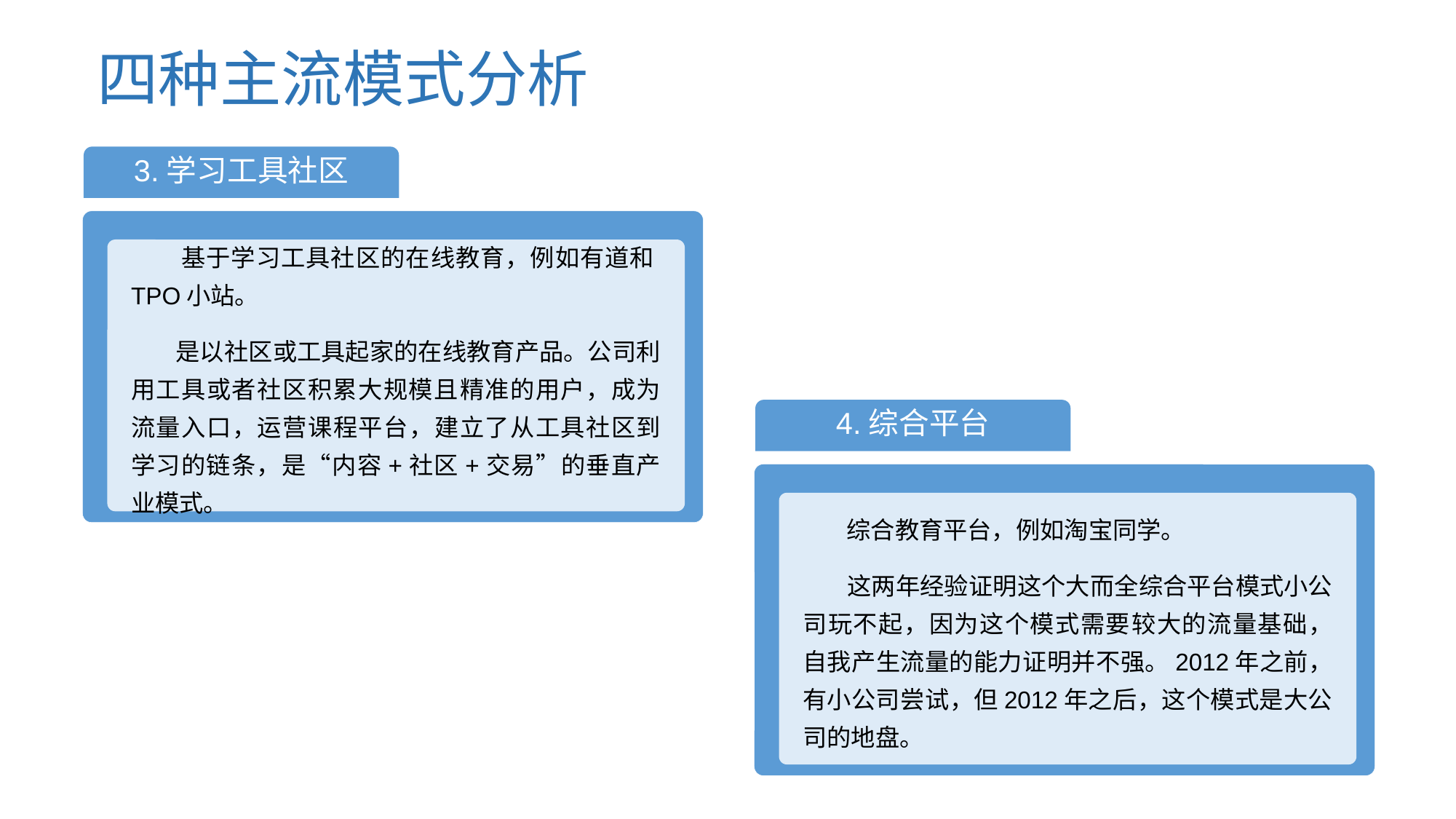

# 四种主流模式分析
3.学习工具社区

       基于学习工具社区的在线教育，例如有道和TPO小站。
       是以社区或工具起家的在线教育产品。公司利用工具或者社区积累大规模且精准的用户，成为流量入口，运营课程平台，建立了从工具社区到学习的链条，是“内容+社区+交易”的垂直产业模式。
4.综合平台

       综合教育平台，例如淘宝同学。
       这两年经验证明这个大而全综合平台模式小公司玩不起，因为这个模式需要较大的流量基础，自我产生流量的能力证明并不强。2012年之前，有小公司尝试，但2012年之后，这个模式是大公司的地盘。